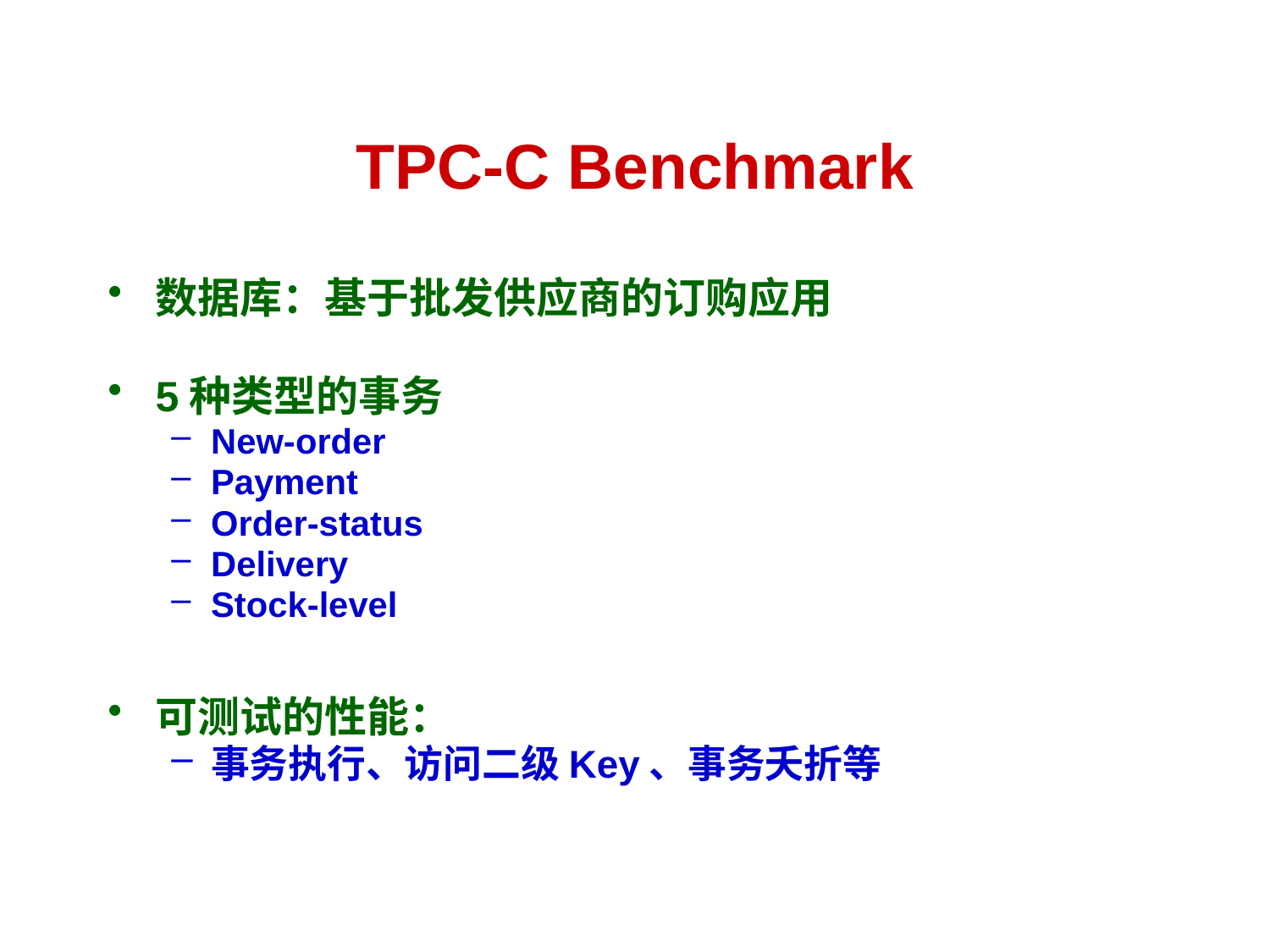

# TPC-C Benchmark
数据库：基于批发供应商的订购应用

5种类型的事务
New-order
Payment
Order-status
Delivery
Stock-level

可测试的性能：
事务执行、访问二级Key、事务夭折等